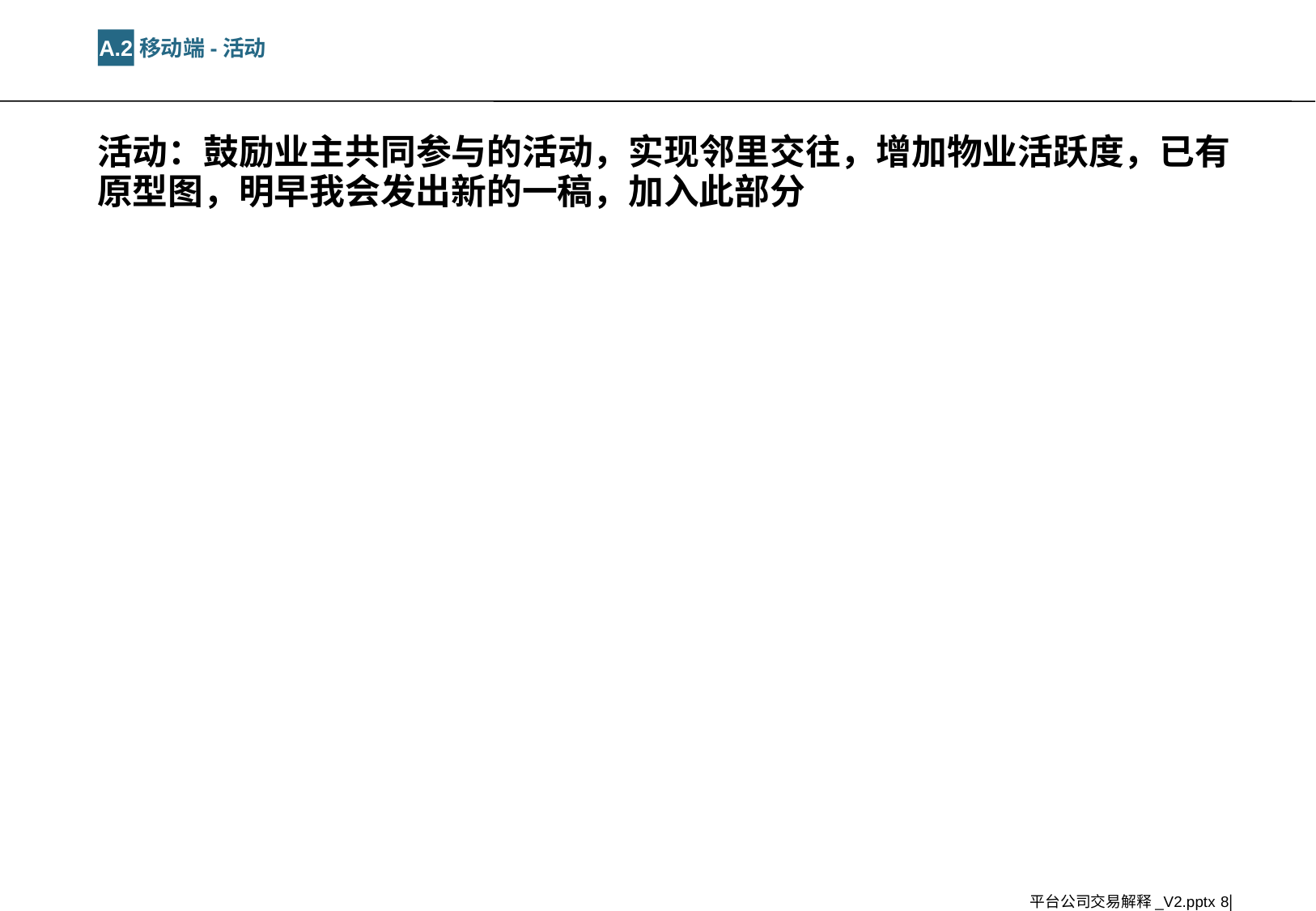

A.2
移动端-活动
# 活动：鼓励业主共同参与的活动，实现邻里交往，增加物业活跃度，已有原型图，明早我会发出新的一稿，加入此部分
Document number
8